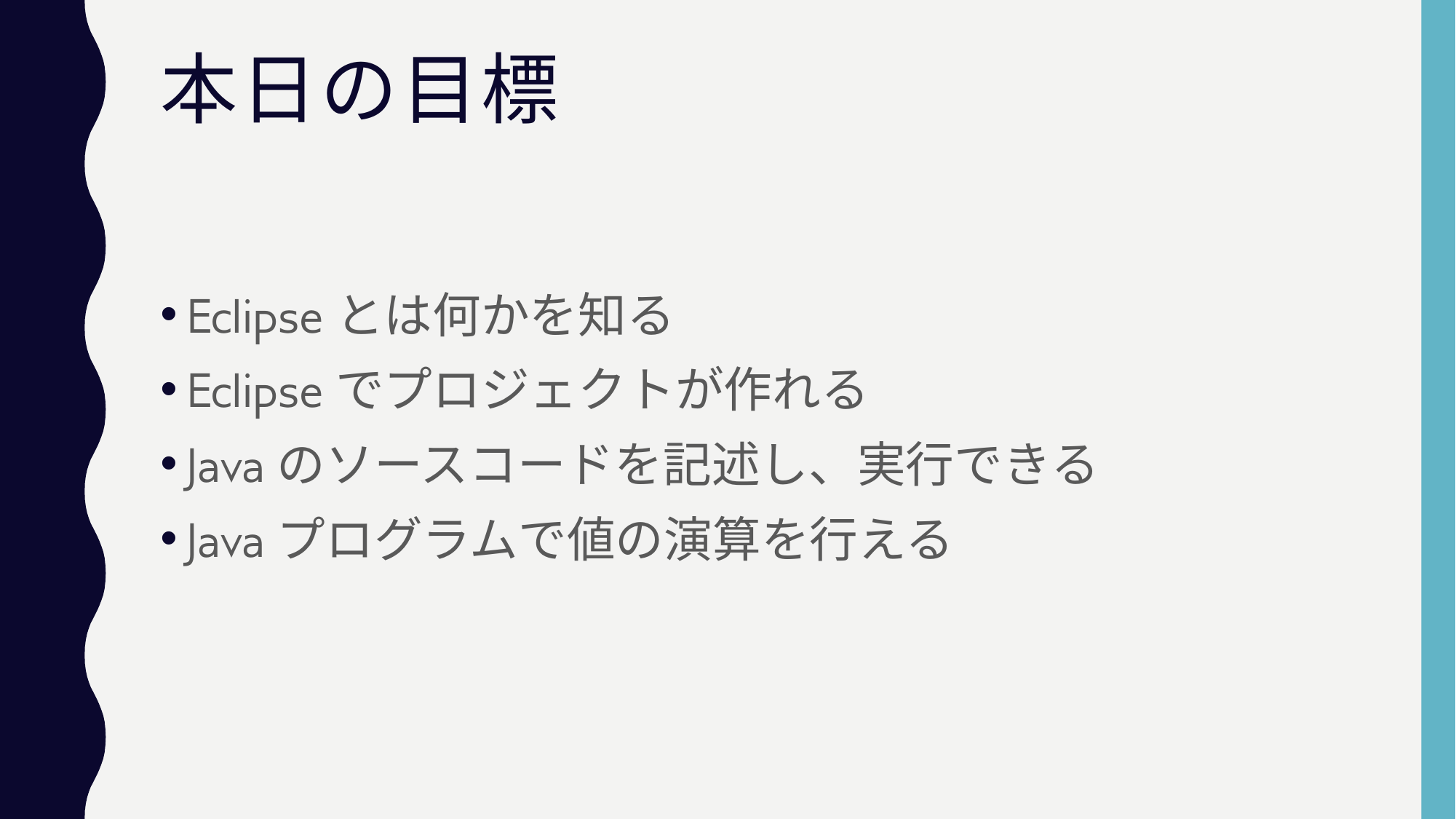

# 本日の目標
Eclipseとは何かを知る
Eclipseでプロジェクトが作れる
Javaのソースコードを記述し、実行できる
Javaプログラムで値の演算を行える